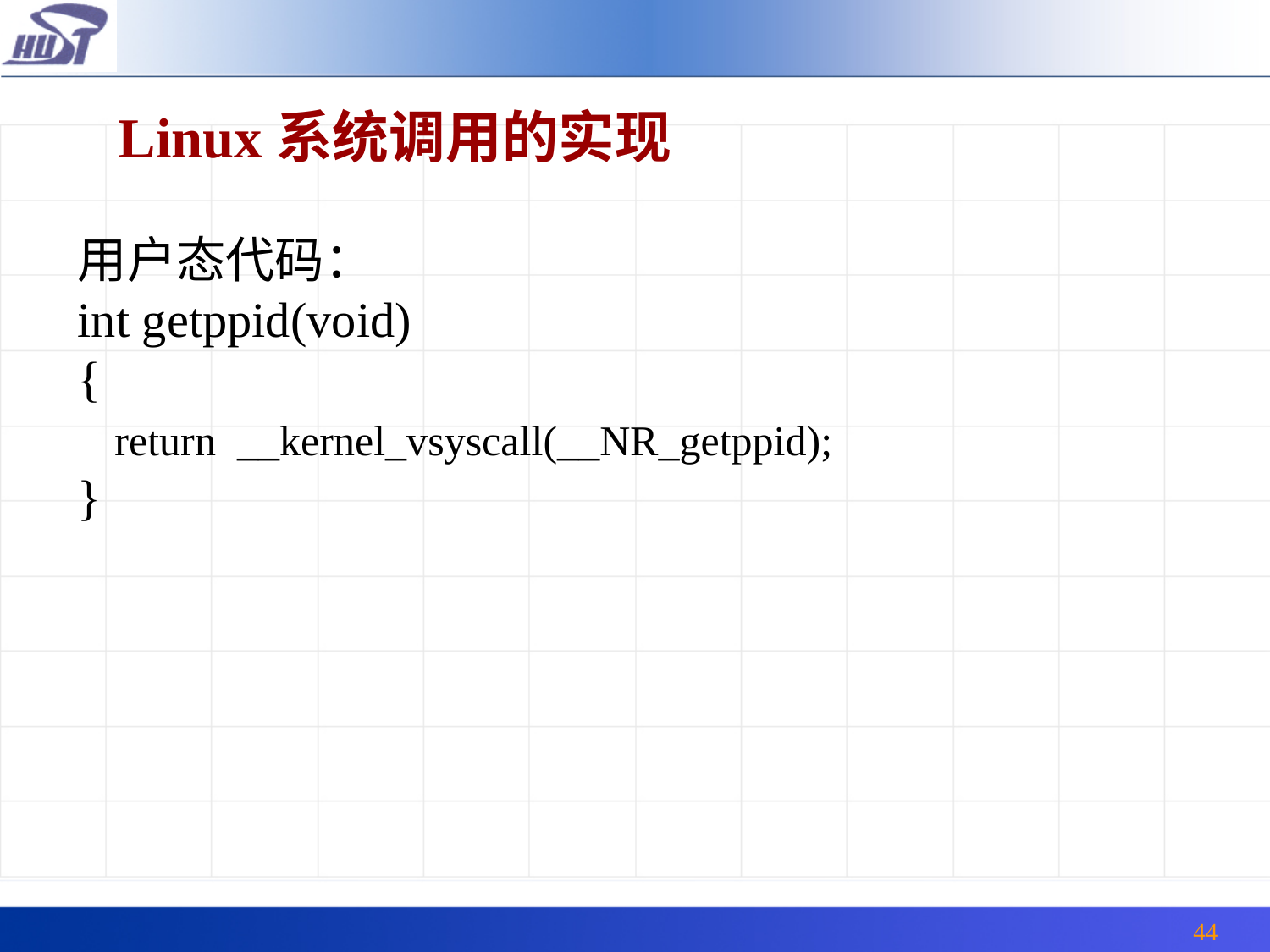

Linux系统调用的实现
用户态代码：
int getppid(void)
{
   return  __kernel_vsyscall(__NR_getppid);
}
44